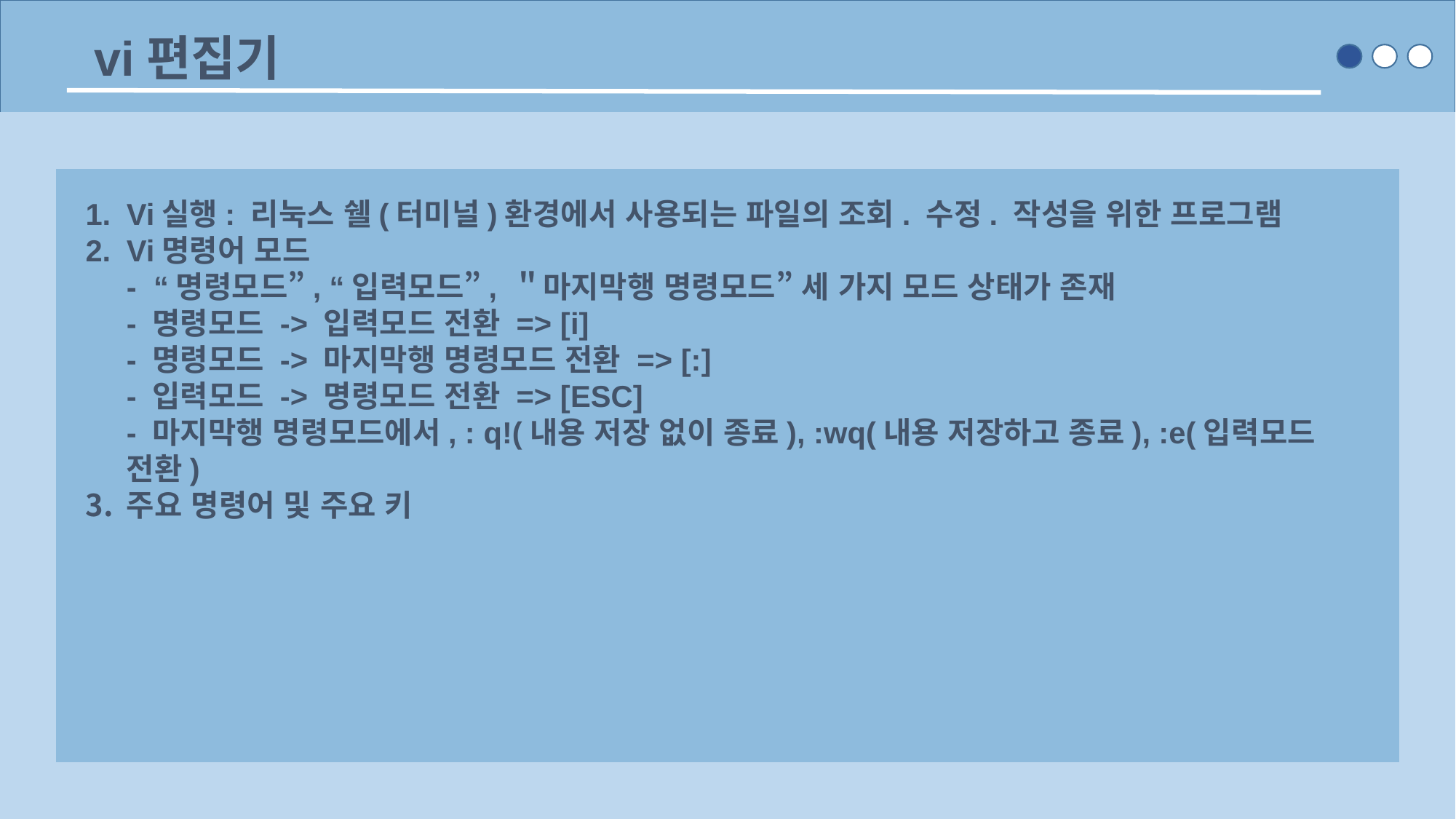

vi편집기

Vi실행: 리눅스 쉘(터미널)환경에서 사용되는 파일의 조회. 수정. 작성을 위한 프로그램
Vi명령어 모드
-  “명령모드”, “입력모드”, ＂마지막행 명령모드” 세 가지 모드 상태가 존재
- 명령모드 -> 입력모드 전환 => [i]
- 명령모드 -> 마지막행 명령모드 전환 => [:]
- 입력모드 -> 명령모드 전환 => [ESC]
- 마지막행 명령모드에서, : q!(내용 저장 없이 종료), :wq(내용 저장하고 종료), :e(입력모드 전환)
주요 명령어 및 주요 키